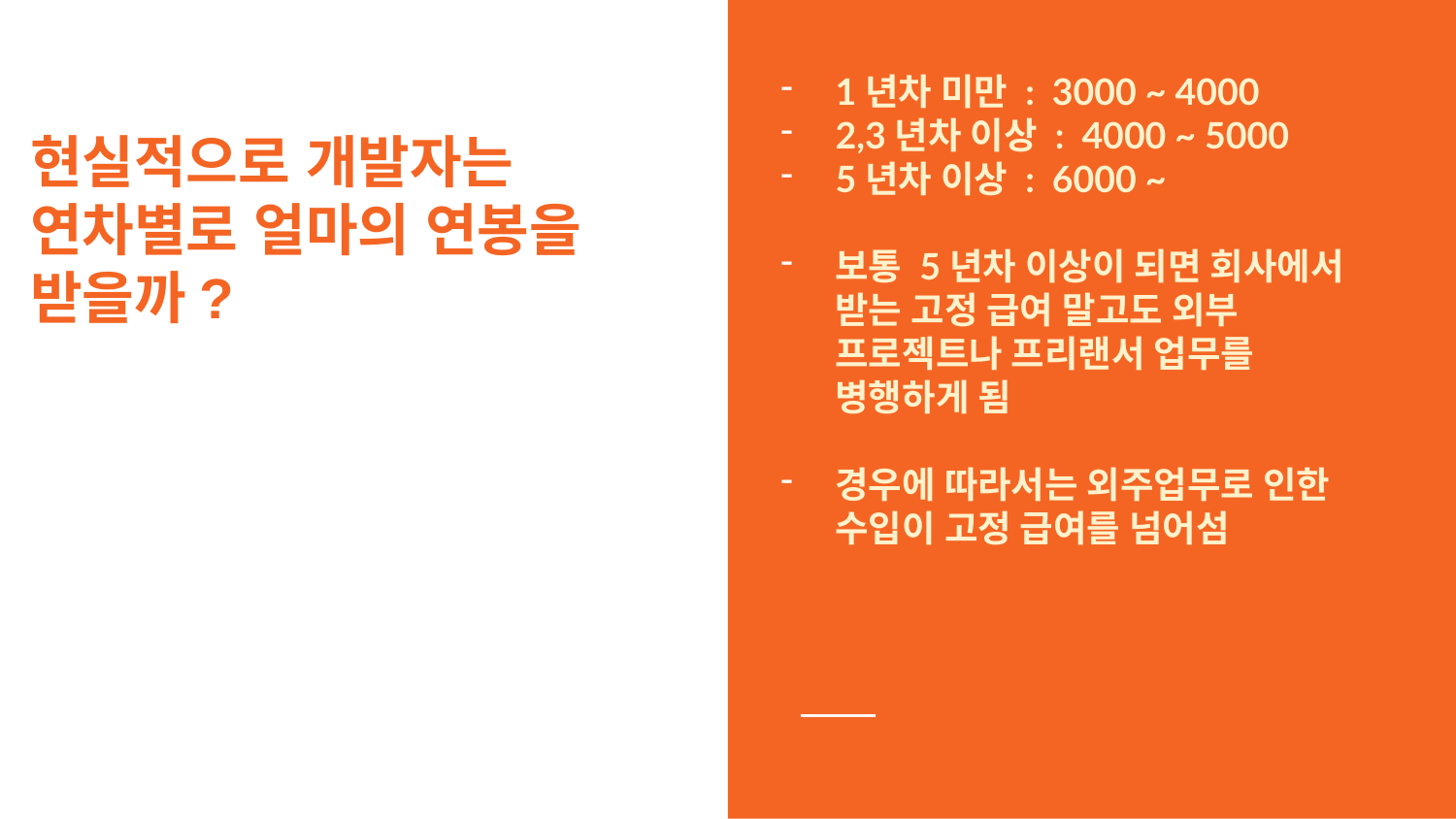

1년차 미만 :  3000 ~ 4000
2,3년차 이상 :  4000 ~ 5000
5년차 이상 :  6000 ~

보통 5년차 이상이 되면 회사에서 받는 고정 급여 말고도 외부 프로젝트나 프리랜서 업무를 병행하게 됨

경우에 따라서는 외주업무로 인한 수입이 고정 급여를 넘어섬
# 현실적으로 개발자는 연차별로 얼마의 연봉을 받을까?